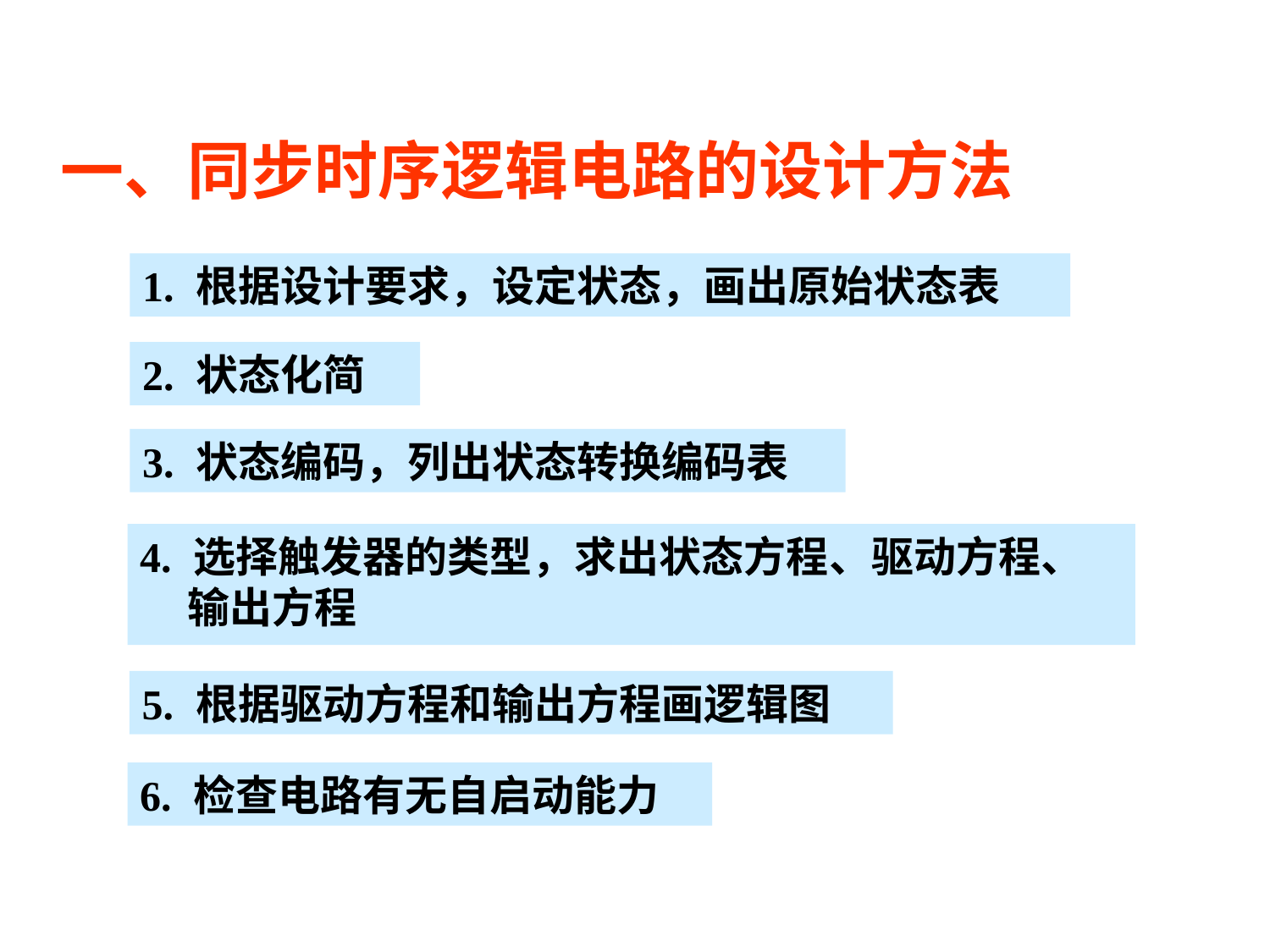

# 一、同步时序逻辑电路的设计方法
1. 根据设计要求，设定状态，画出原始状态表
2. 状态化简
3. 状态编码，列出状态转换编码表
4. 选择触发器的类型，求出状态方程、驱动方程、
　 输出方程
5. 根据驱动方程和输出方程画逻辑图
6. 检查电路有无自启动能力